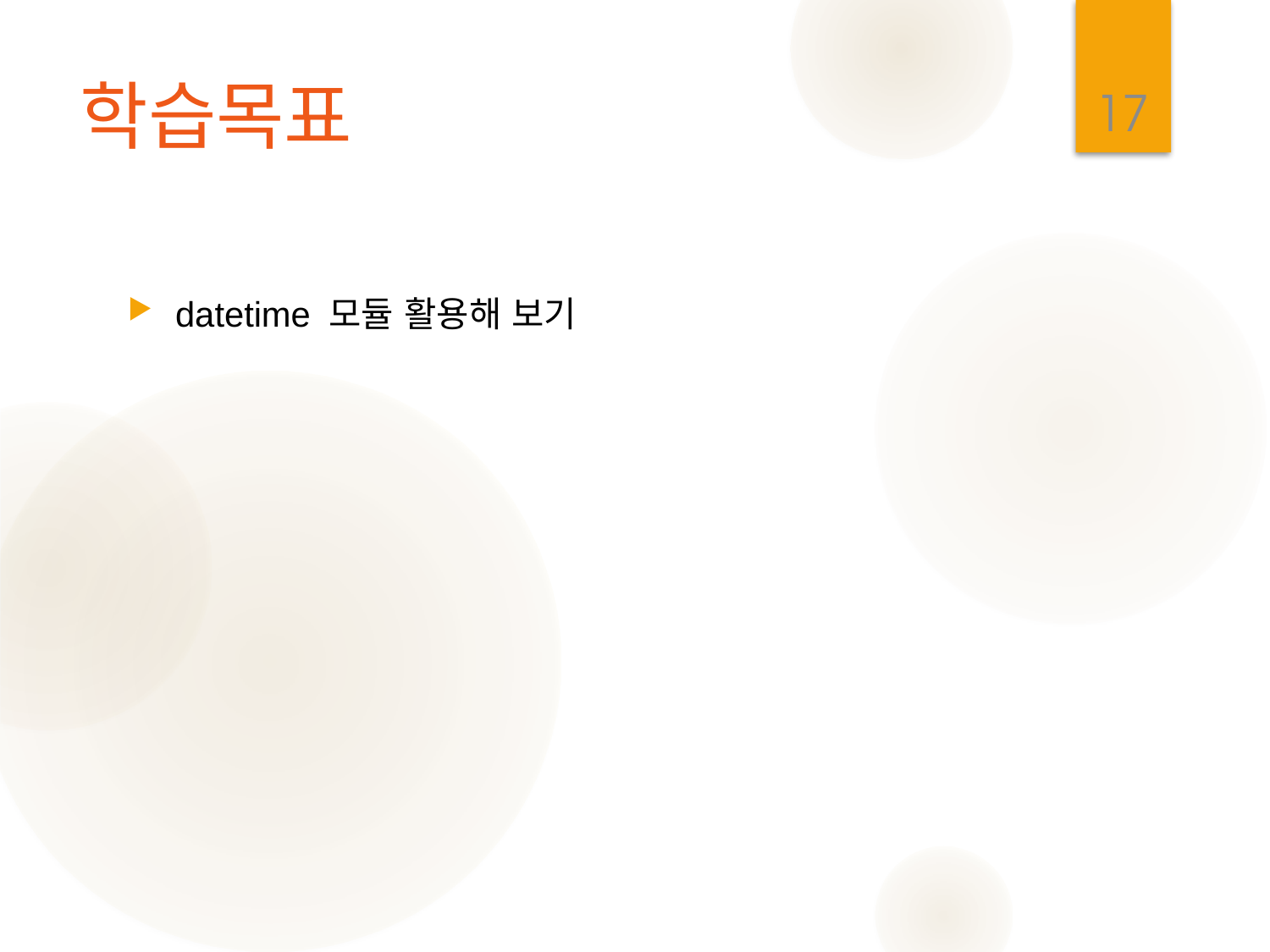

17
# 학습목표
datetime 모듈 활용해 보기